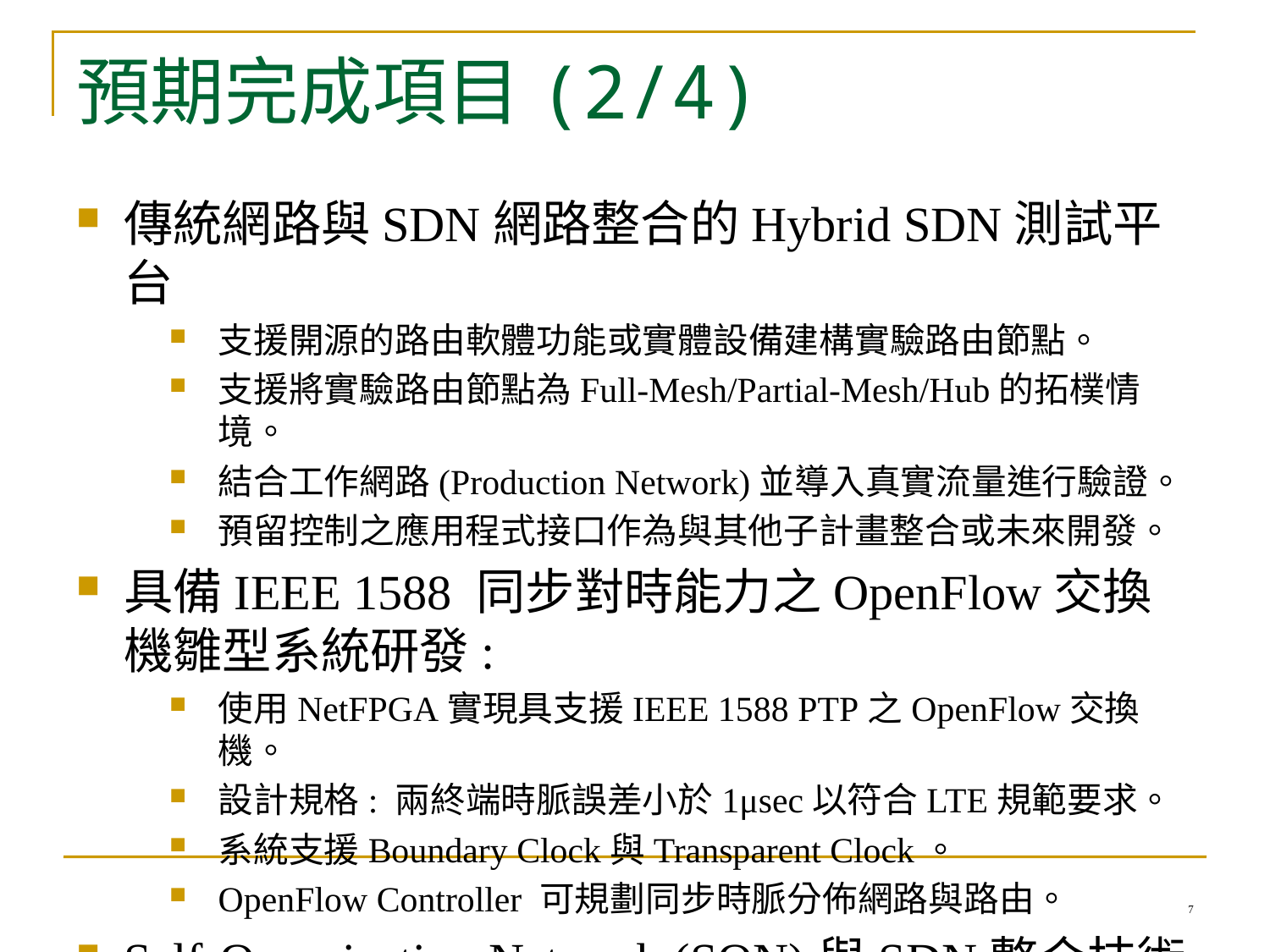

# 預期完成項目(2/4)
傳統網路與SDN網路整合的Hybrid SDN測試平台
支援開源的路由軟體功能或實體設備建構實驗路由節點。
支援將實驗路由節點為Full-Mesh/Partial-Mesh/Hub的拓樸情境。
結合工作網路(Production Network)並導入真實流量進行驗證。
預留控制之應用程式接口作為與其他子計畫整合或未來開發。
具備IEEE 1588 同步對時能力之OpenFlow交換機雛型系統研發:
使用NetFPGA實現具支援IEEE 1588 PTP之OpenFlow交換機。
設計規格: 兩終端時脈誤差小於1μsec以符合LTE規範要求。
系統支援Boundary Clock與Transparent Clock。
OpenFlow Controller 可規劃同步時脈分佈網路與路由。
Self-Organization Network (SON)與SDN整合技術

7